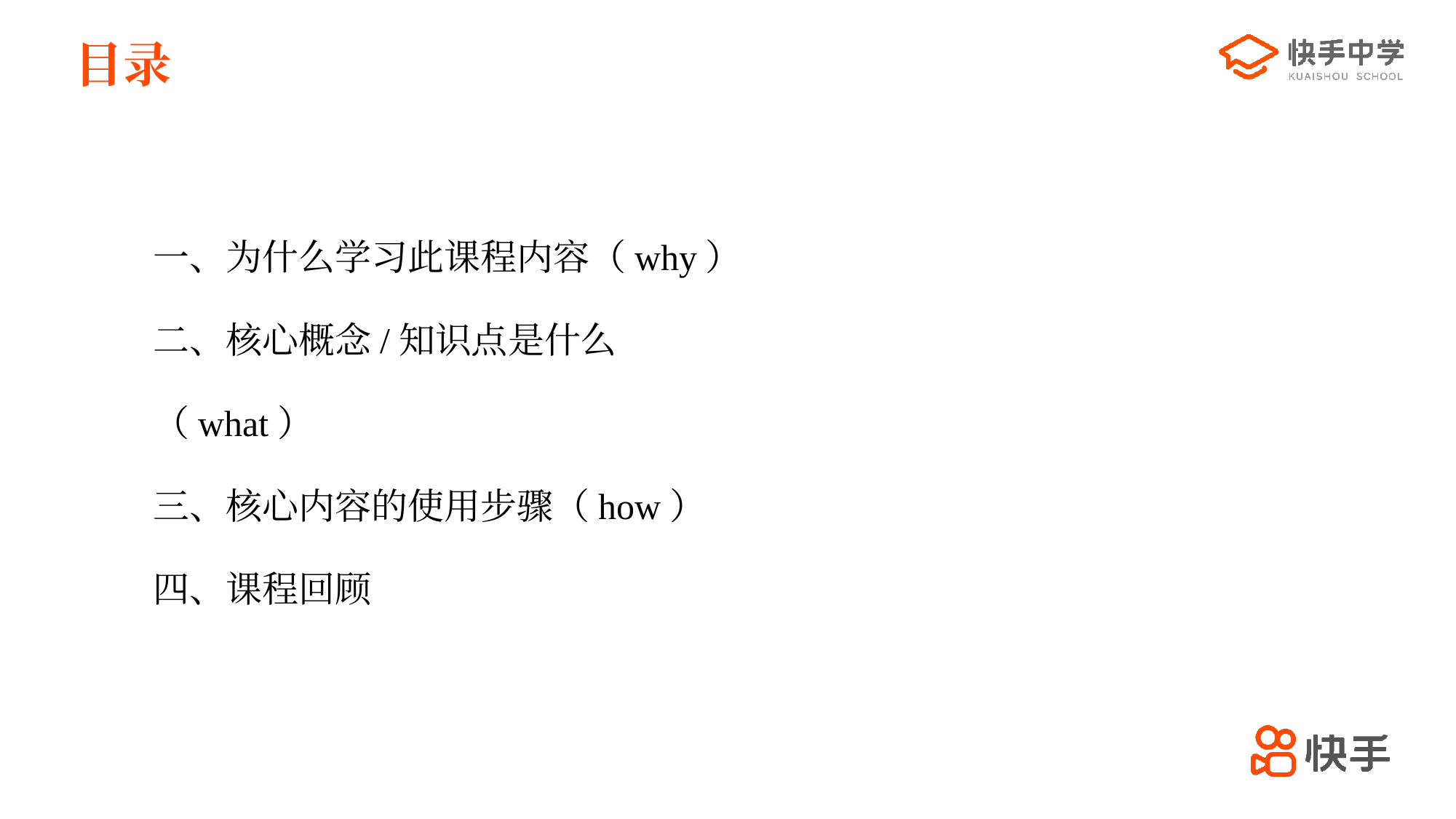

快手内部文档请勿外传
目录
一、为什么学习此课程内容（why）
二、核心概念/知识点是什么（what）
三、核心内容的使用步骤（how）
四、课程回顾